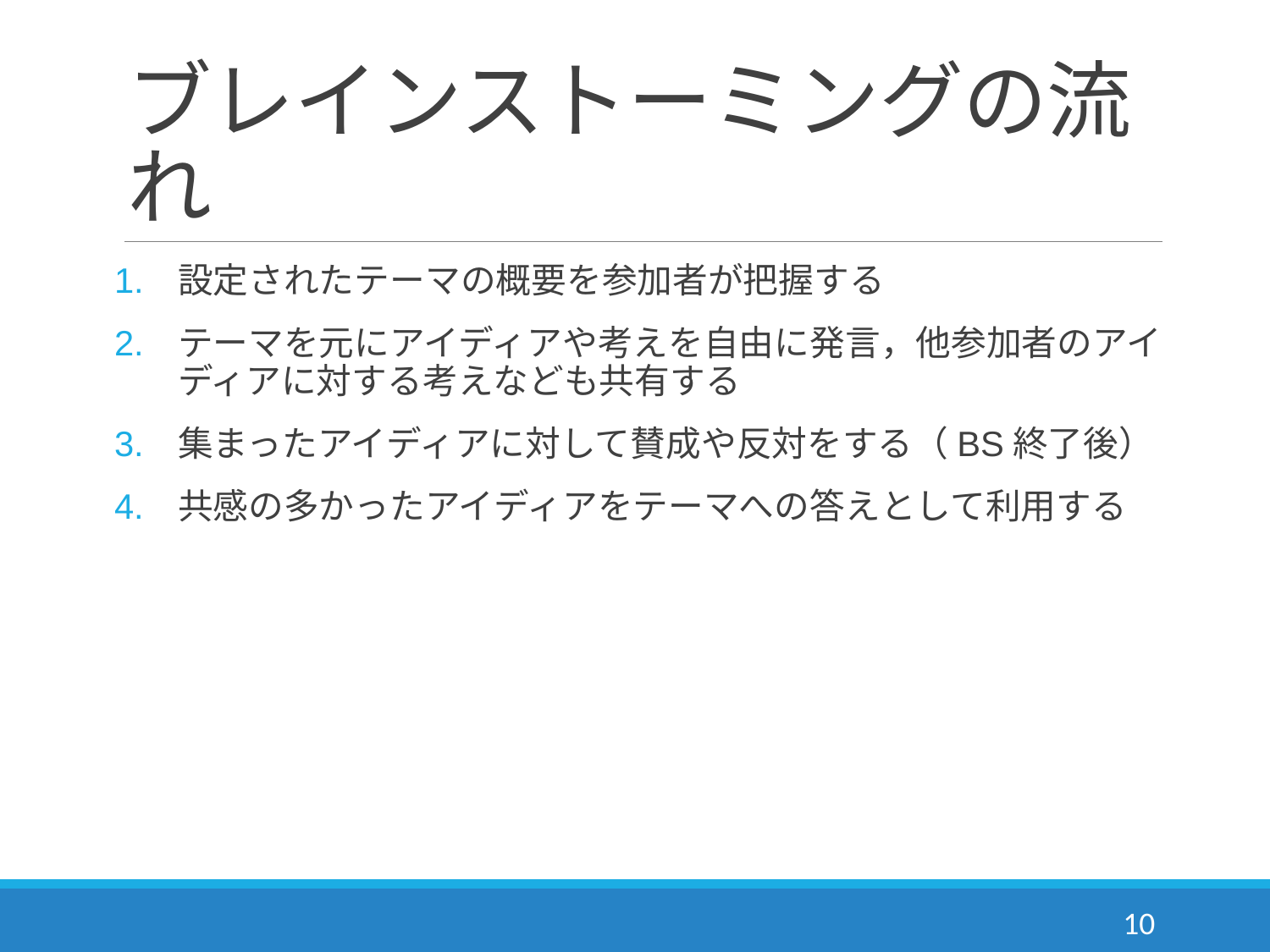

# ブレインストーミングの流れ
設定されたテーマの概要を参加者が把握する
テーマを元にアイディアや考えを自由に発言，他参加者のアイディアに対する考えなども共有する
集まったアイディアに対して賛成や反対をする（BS終了後）
共感の多かったアイディアをテーマへの答えとして利用する
10